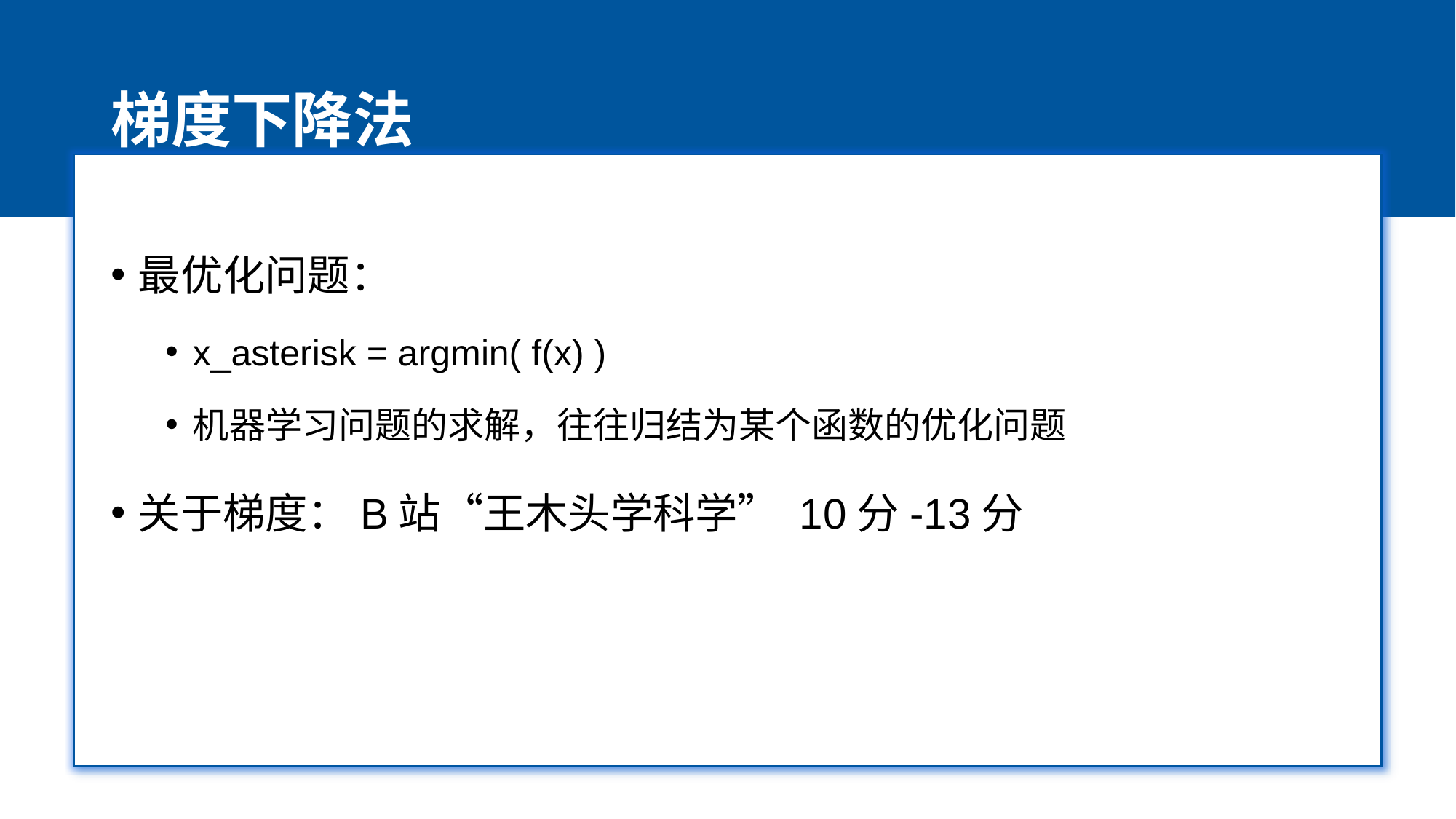

# 梯度下降法
最优化问题：
x_asterisk = argmin( f(x) )
机器学习问题的求解，往往归结为某个函数的优化问题
关于梯度：B站“王木头学科学” 10分-13分